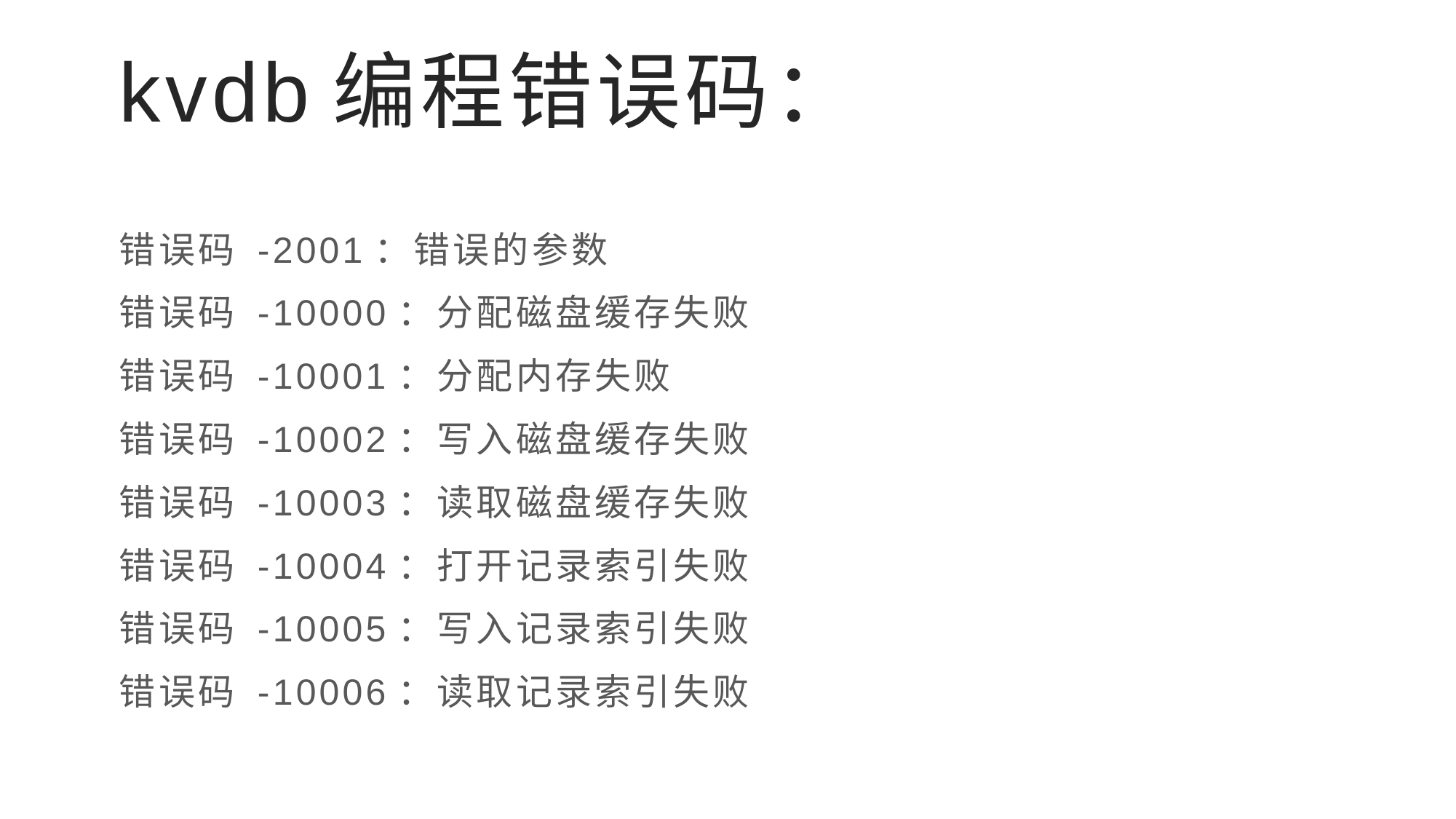

# kvdb编程错误码：
错误码 -2001：错误的参数
错误码 -10000：分配磁盘缓存失败
错误码 -10001：分配内存失败
错误码 -10002：写入磁盘缓存失败
错误码 -10003：读取磁盘缓存失败
错误码 -10004：打开记录索引失败
错误码 -10005：写入记录索引失败
错误码 -10006：读取记录索引失败